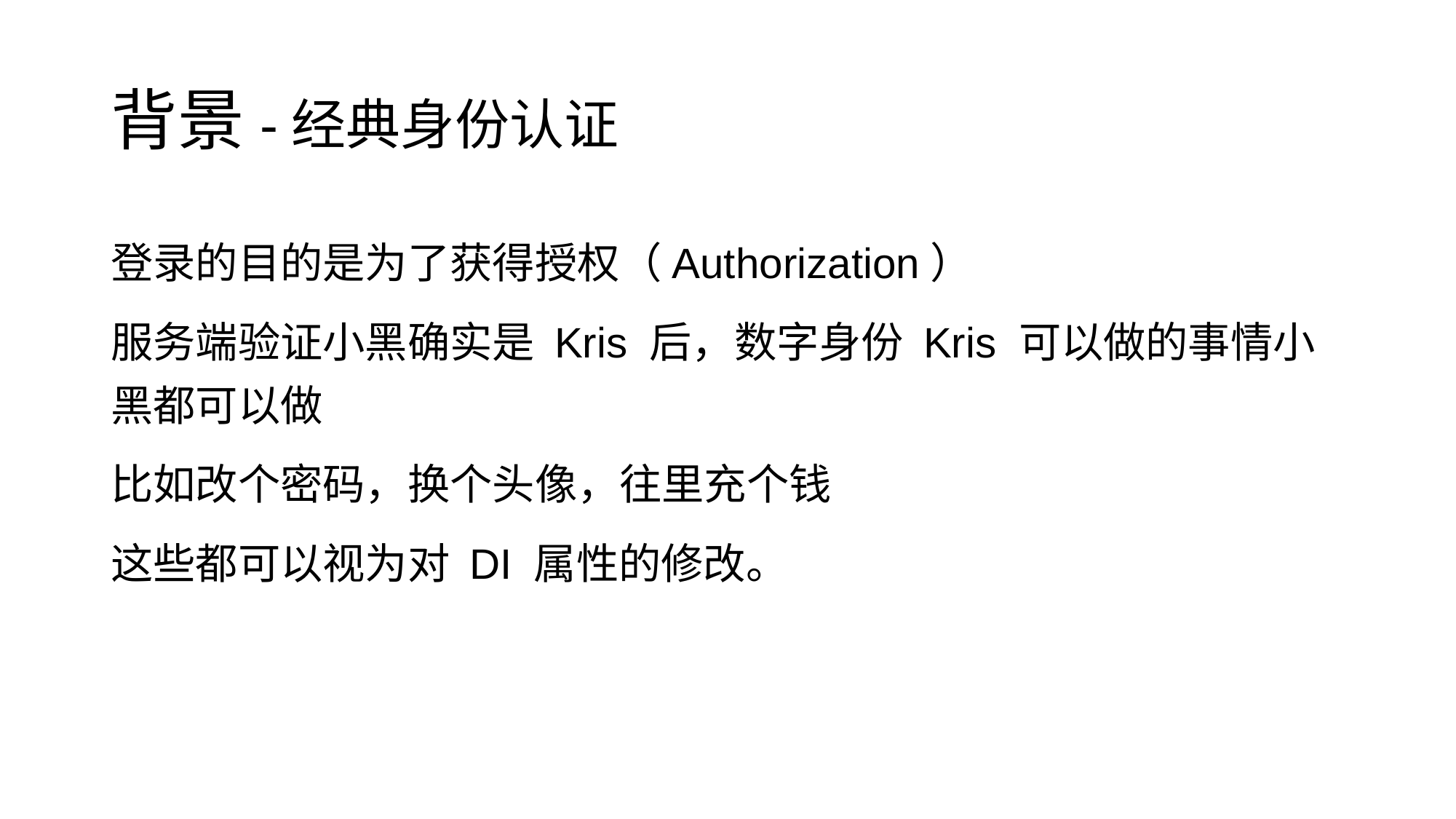

# 背景-经典身份认证
登录的目的是为了获得授权（Authorization）
服务端验证小黑确实是 Kris 后，数字身份 Kris 可以做的事情小黑都可以做
比如改个密码，换个头像，往里充个钱
这些都可以视为对 DI 属性的修改。